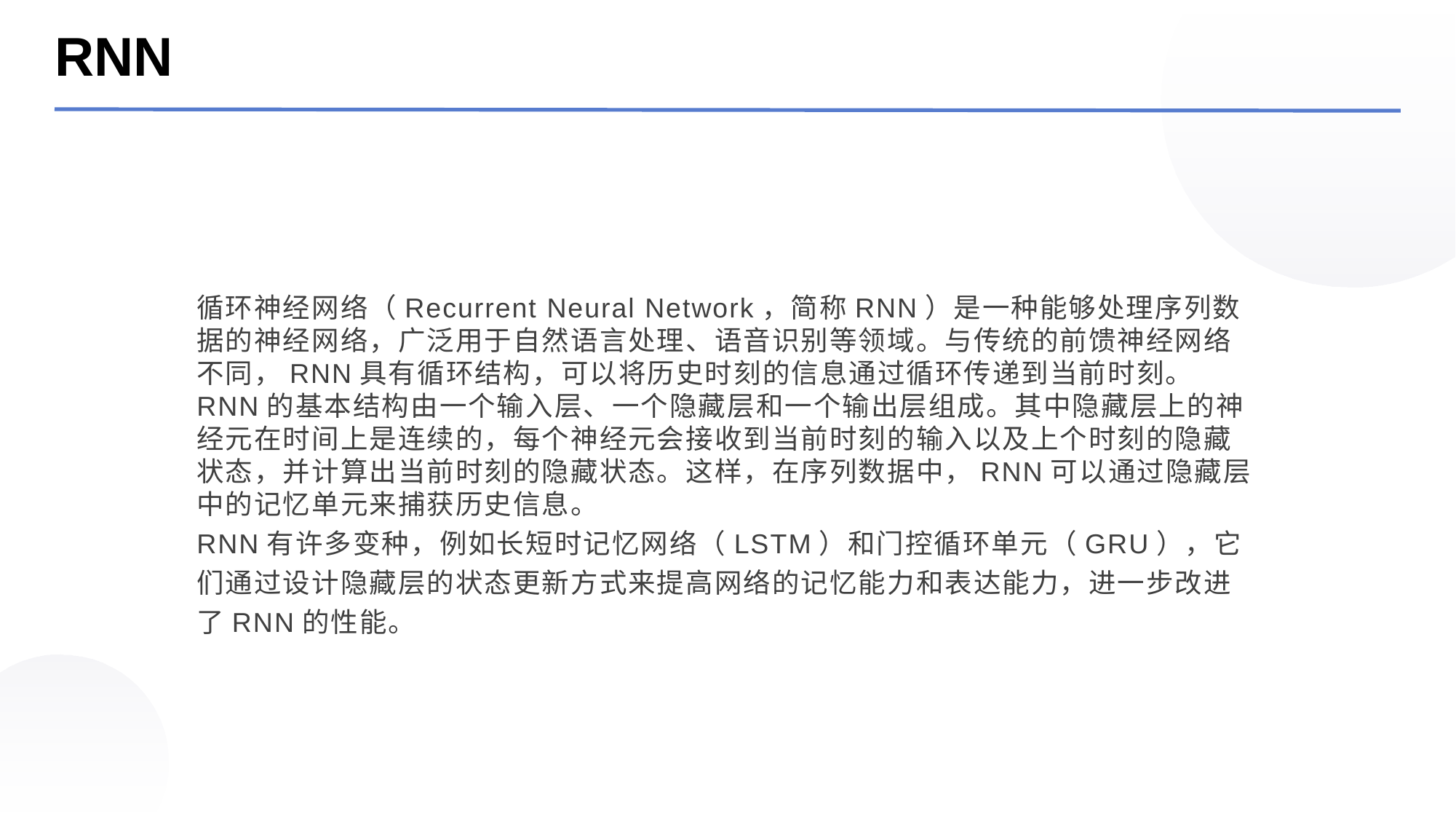

RNN
循环神经网络（Recurrent Neural Network，简称RNN）是一种能够处理序列数据的神经网络，广泛用于自然语言处理、语音识别等领域。与传统的前馈神经网络不同，RNN具有循环结构，可以将历史时刻的信息通过循环传递到当前时刻。
RNN的基本结构由一个输入层、一个隐藏层和一个输出层组成。其中隐藏层上的神经元在时间上是连续的，每个神经元会接收到当前时刻的输入以及上个时刻的隐藏状态，并计算出当前时刻的隐藏状态。这样，在序列数据中，RNN可以通过隐藏层中的记忆单元来捕获历史信息。
RNN有许多变种，例如长短时记忆网络（LSTM）和门控循环单元（GRU），它们通过设计隐藏层的状态更新方式来提高网络的记忆能力和表达能力，进一步改进了RNN的性能。